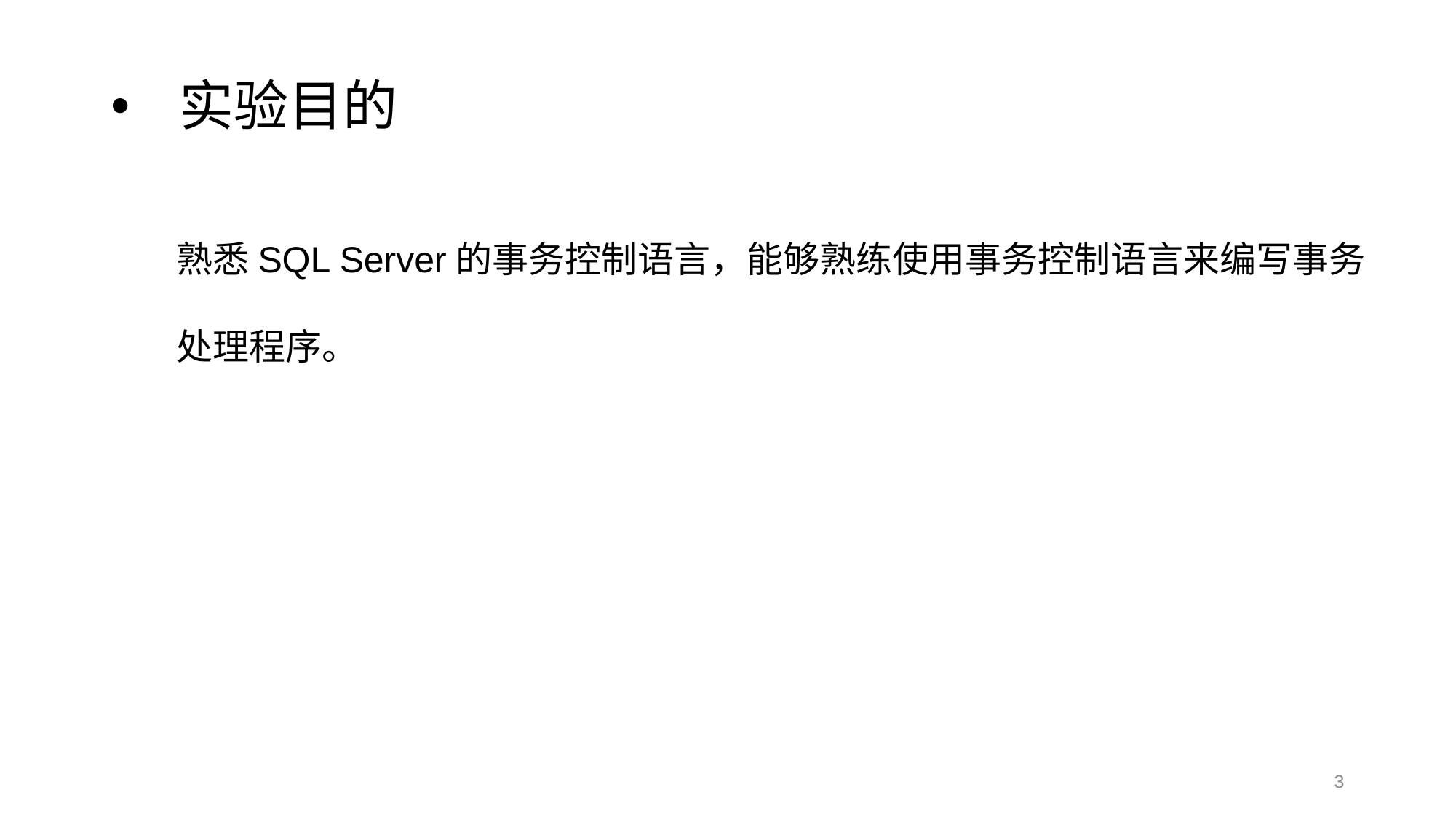

# 实验目的
熟悉SQL Server的事务控制语言，能够熟练使用事务控制语言来编写事务处理程序。
3